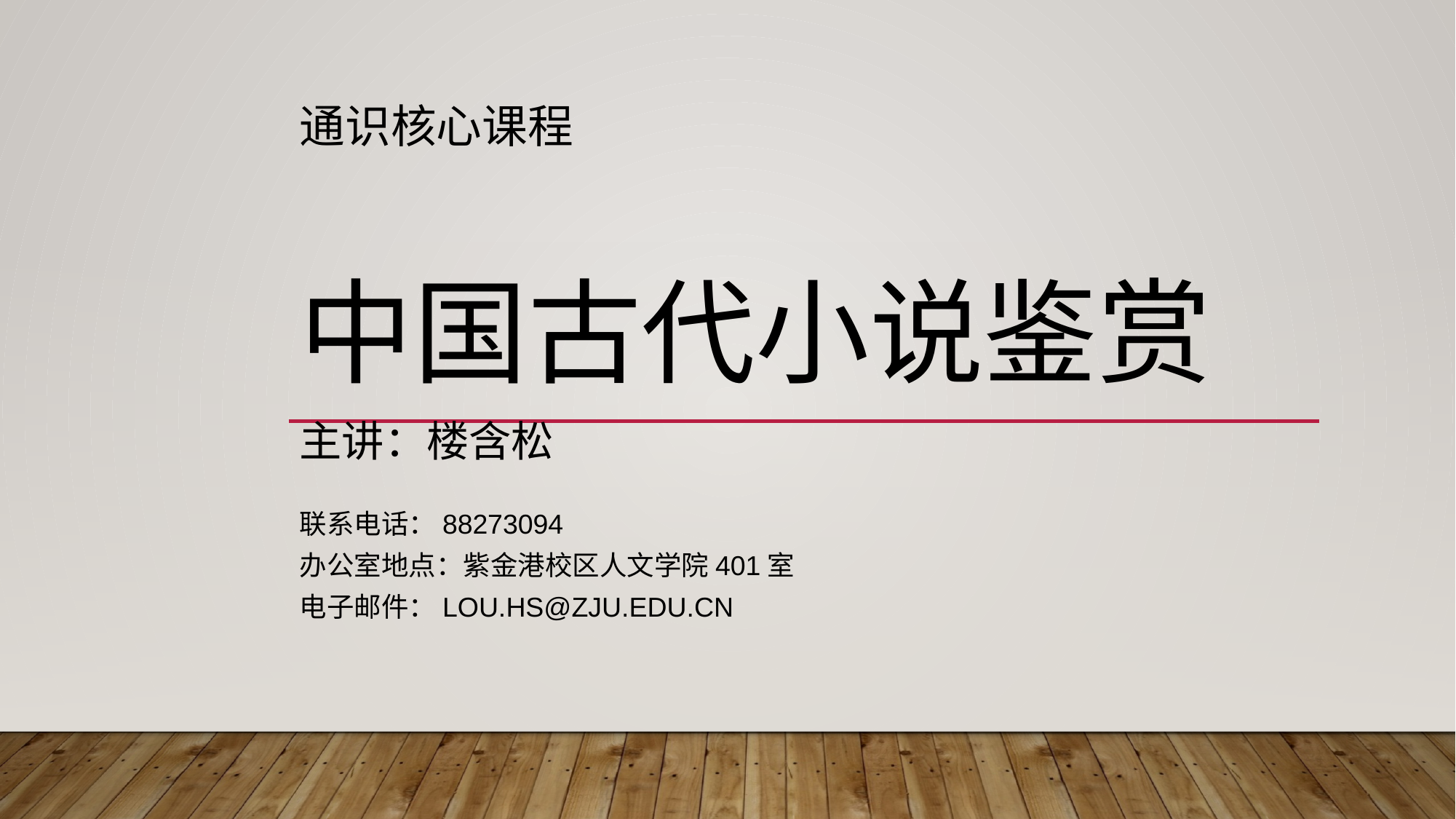

# 通识核心课程 中国古代小说鉴赏
主讲：楼含松

联系电话：88273094
办公室地点：紫金港校区人文学院401室
电子邮件：lou.hs@zju.edu.cn